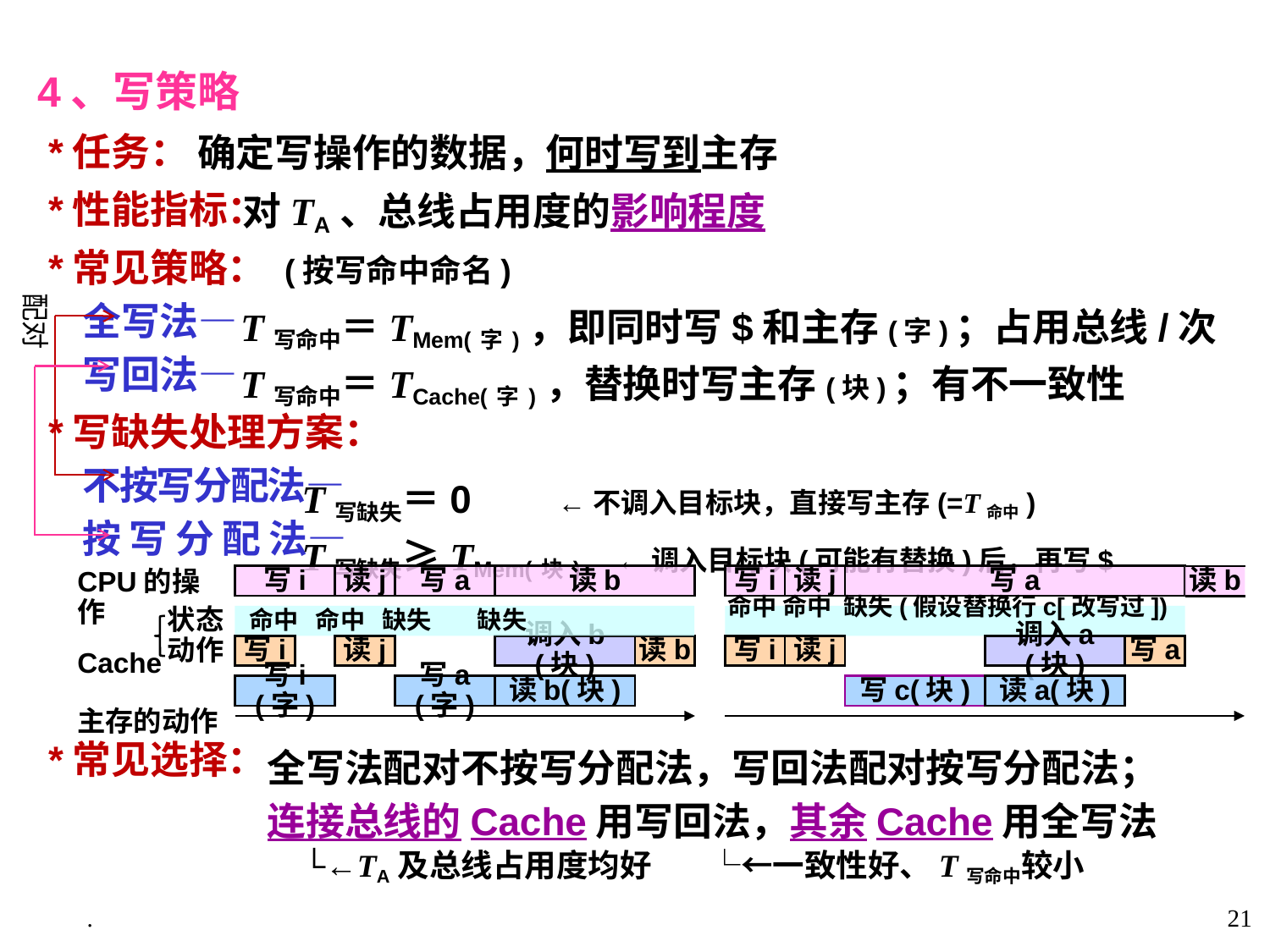

4、写策略
 *任务：
 *性能指标：
 *常见策略： (按写命中命名)
    全写法—
    写回法—
 *写缺失处理方案：
    不按写分配法—
    按写分配法—

 *常见选择：
确定写操作的数据，何时写到主存
    对TA、总线占用度的影响程度

    T写命中＝TMem(字)，即同时写$和主存(字)；占用总线/次
    T写命中＝TCache(字)，替换时写主存(块)；有不一致性

         T写缺失＝0        ←不调入目标块，直接写主存(=T命中)
         T写缺失≥TMem(块)   ←调入目标块(可能有替换)后，再写$
配对
读b
写i
读j
写a
CPU的操 作

Cache

主存的动作
状态
动作
 命中   命中   缺失        缺失

读j
写i
写i(字)

写i
读j
写a
读b
命中 命中  缺失(假设替换行c[改写过])
读j
写i
写c(块)

调入b(块)
读b
读b(块)
写a(字)
调入a(块)
写a
读a(块)
全写法配对不按写分配法，写回法配对按写分配法；
连接总线的Cache用写回法，其余Cache用全写法
    └←TA及总线占用度均好        └←一致性好、T写命中较小
.
21